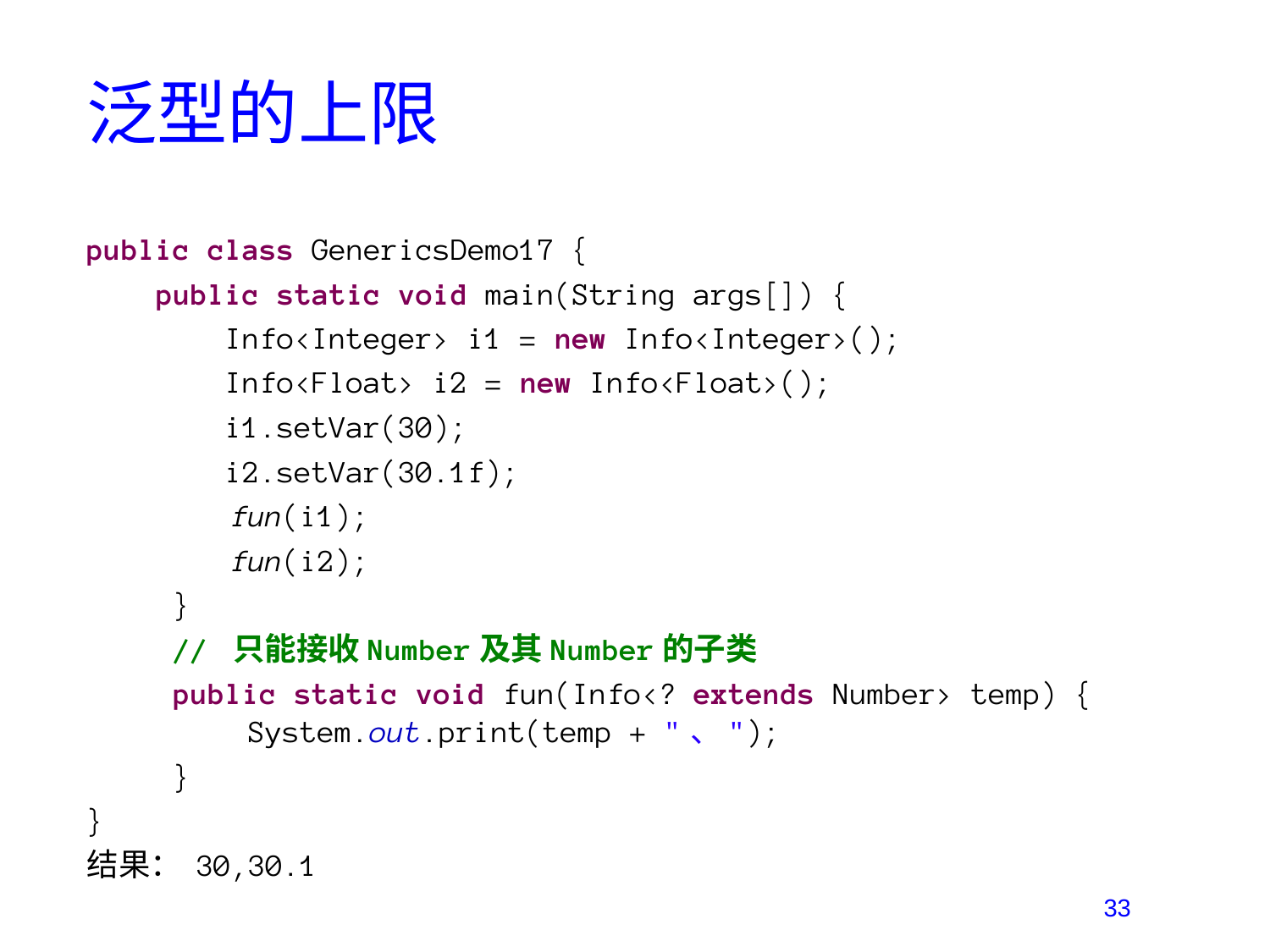

# 泛型的上限
public class GenericsDemo17 {
    public static void main(String args[]) {
        Info<Integer> i1 = new Info<Integer>();
        Info<Float> i2 = new Info<Float>();
        i1.setVar(30);
        i2.setVar(30.1f);
	 fun(i1);
	 fun(i2);
     }
     // 只能接收Number及其Number的子类
     public static void fun(Info<? extends Number> temp) {		  System.out.print(temp + "、");
     }
}
结果： 30,30.1
33